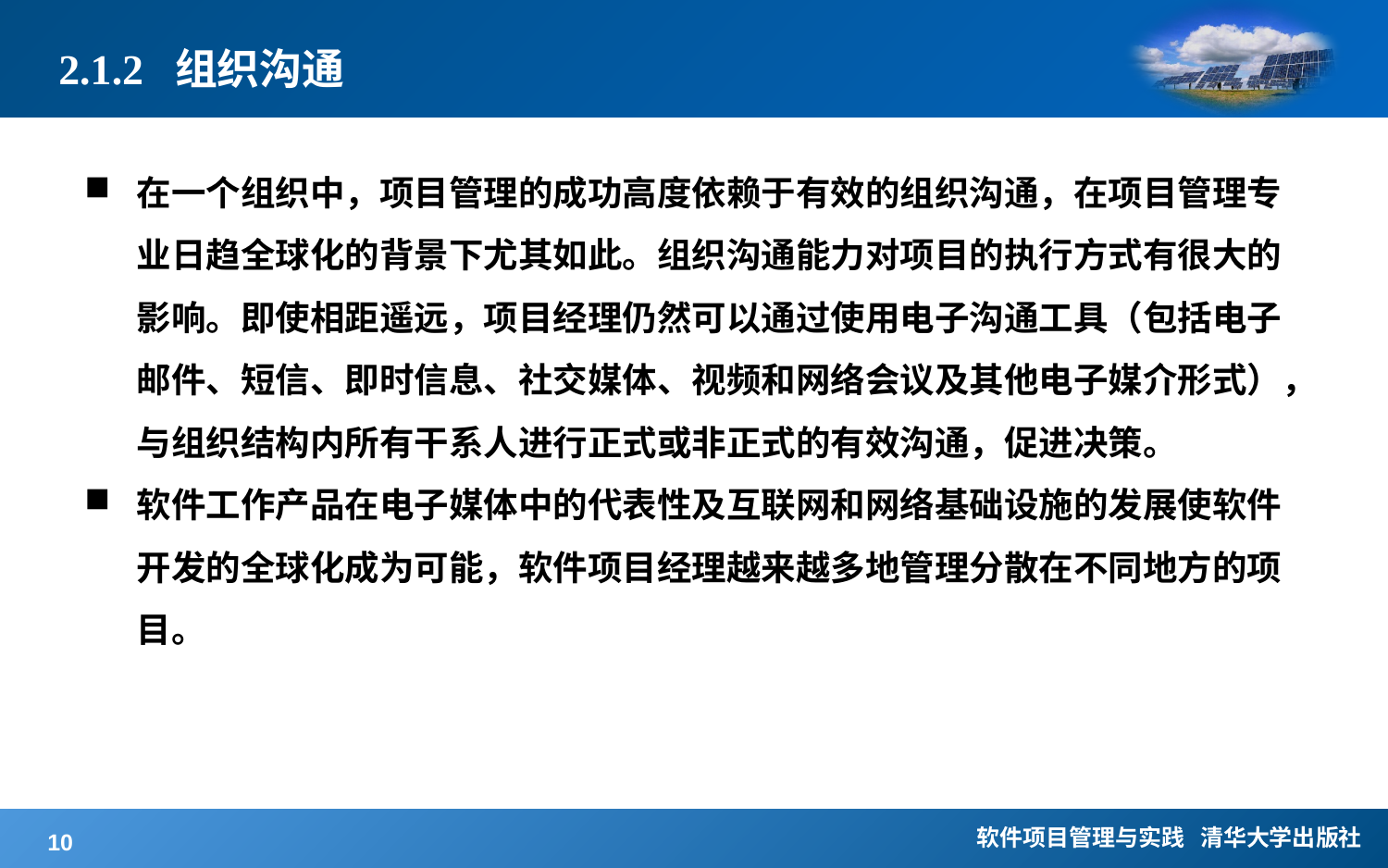

# 2.1.2  组织沟通
在一个组织中，项目管理的成功高度依赖于有效的组织沟通，在项目管理专业日趋全球化的背景下尤其如此。组织沟通能力对项目的执行方式有很大的影响。即使相距遥远，项目经理仍然可以通过使用电子沟通工具（包括电子邮件、短信、即时信息、社交媒体、视频和网络会议及其他电子媒介形式），与组织结构内所有干系人进行正式或非正式的有效沟通，促进决策。
软件工作产品在电子媒体中的代表性及互联网和网络基础设施的发展使软件开发的全球化成为可能，软件项目经理越来越多地管理分散在不同地方的项目。